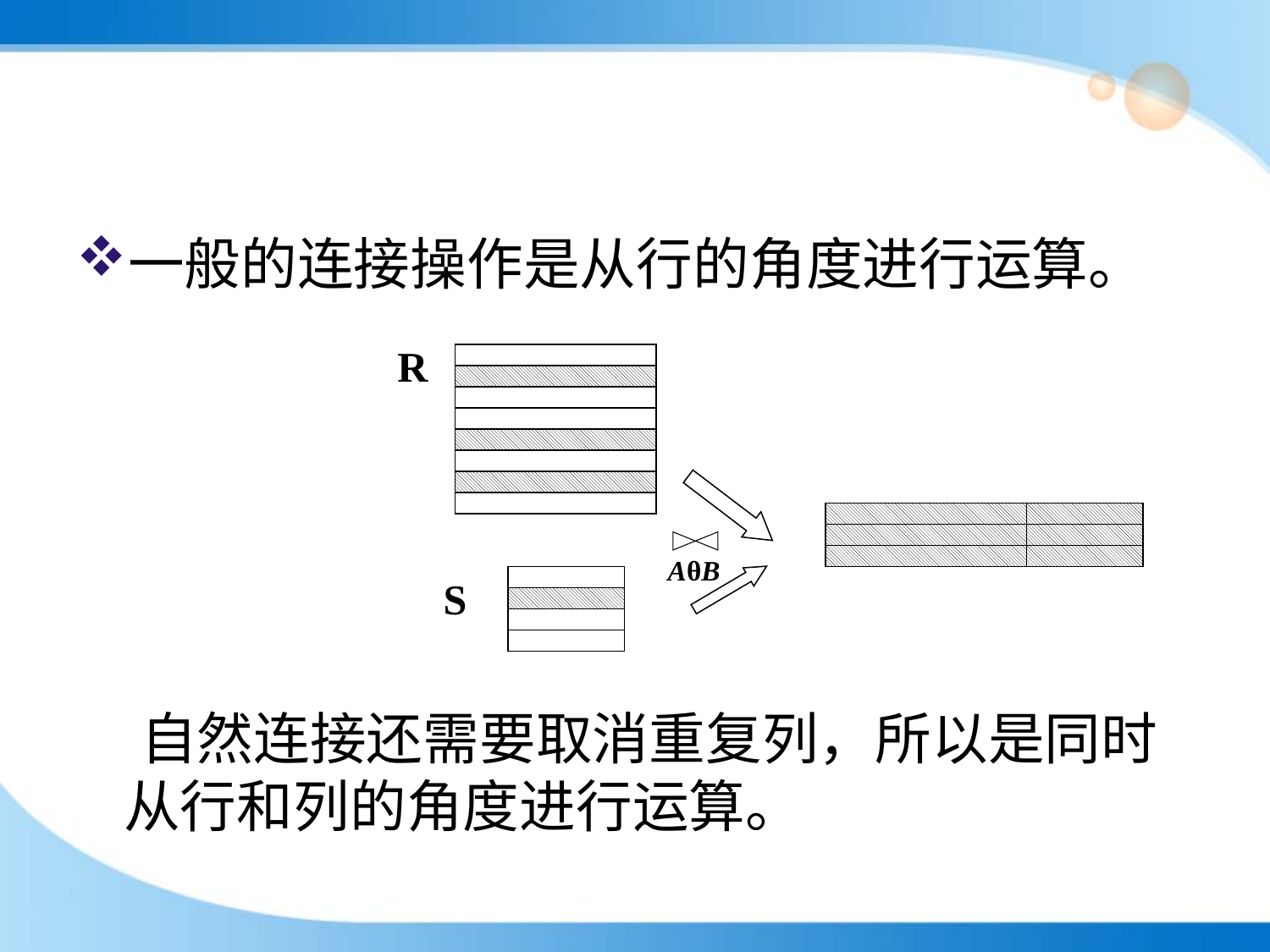

#
一般的连接操作是从行的角度进行运算。

    自然连接还需要取消重复列，所以是同时从行和列的角度进行运算。

R

 AθB

S